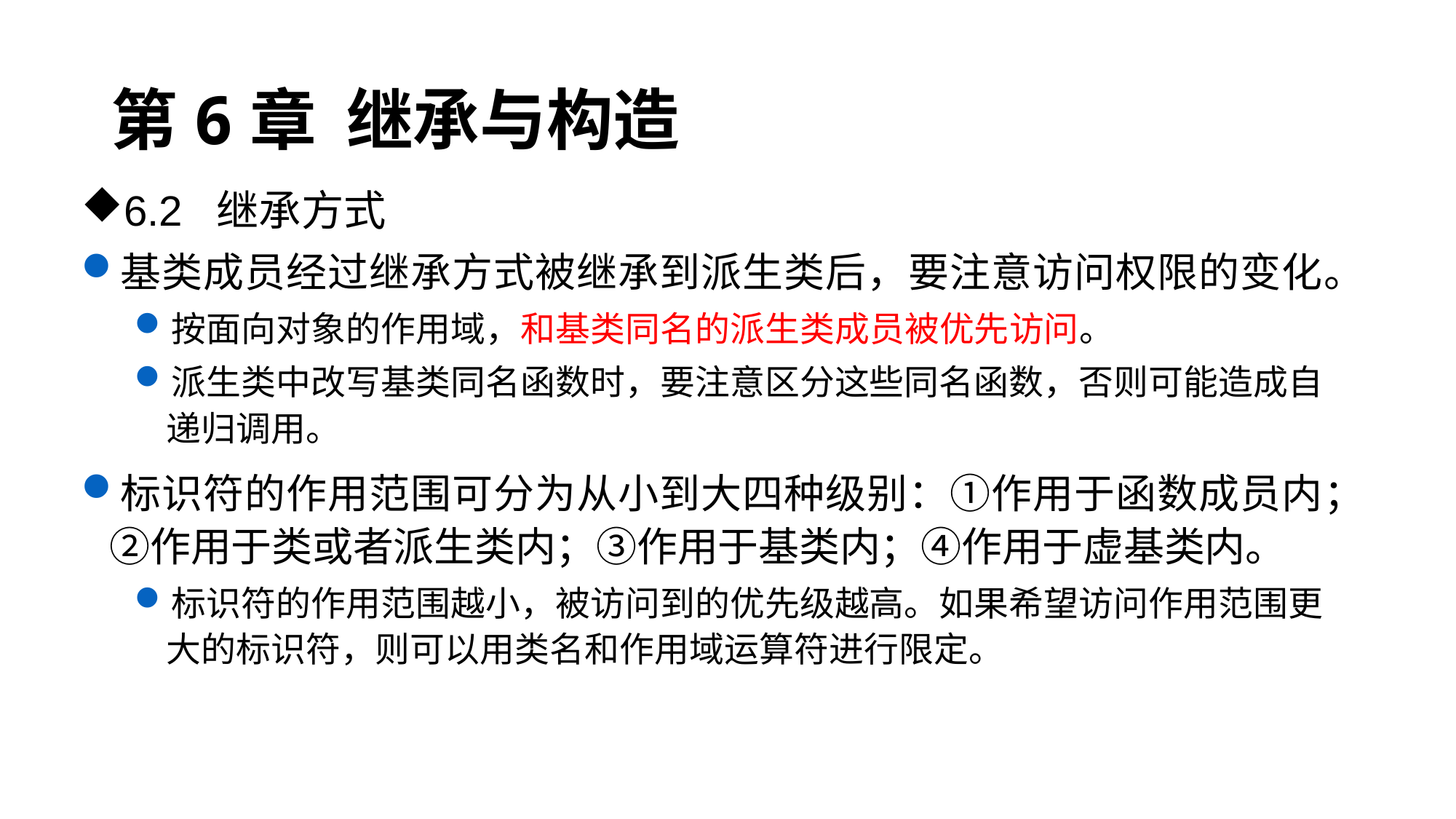

# 第6章  继承与构造
6.2  继承方式
基类成员经过继承方式被继承到派生类后，要注意访问权限的变化。
按面向对象的作用域，和基类同名的派生类成员被优先访问。
派生类中改写基类同名函数时，要注意区分这些同名函数，否则可能造成自递归调用。
标识符的作用范围可分为从小到大四种级别：①作用于函数成员内；②作用于类或者派生类内；③作用于基类内；④作用于虚基类内。
标识符的作用范围越小，被访问到的优先级越高。如果希望访问作用范围更大的标识符，则可以用类名和作用域运算符进行限定。